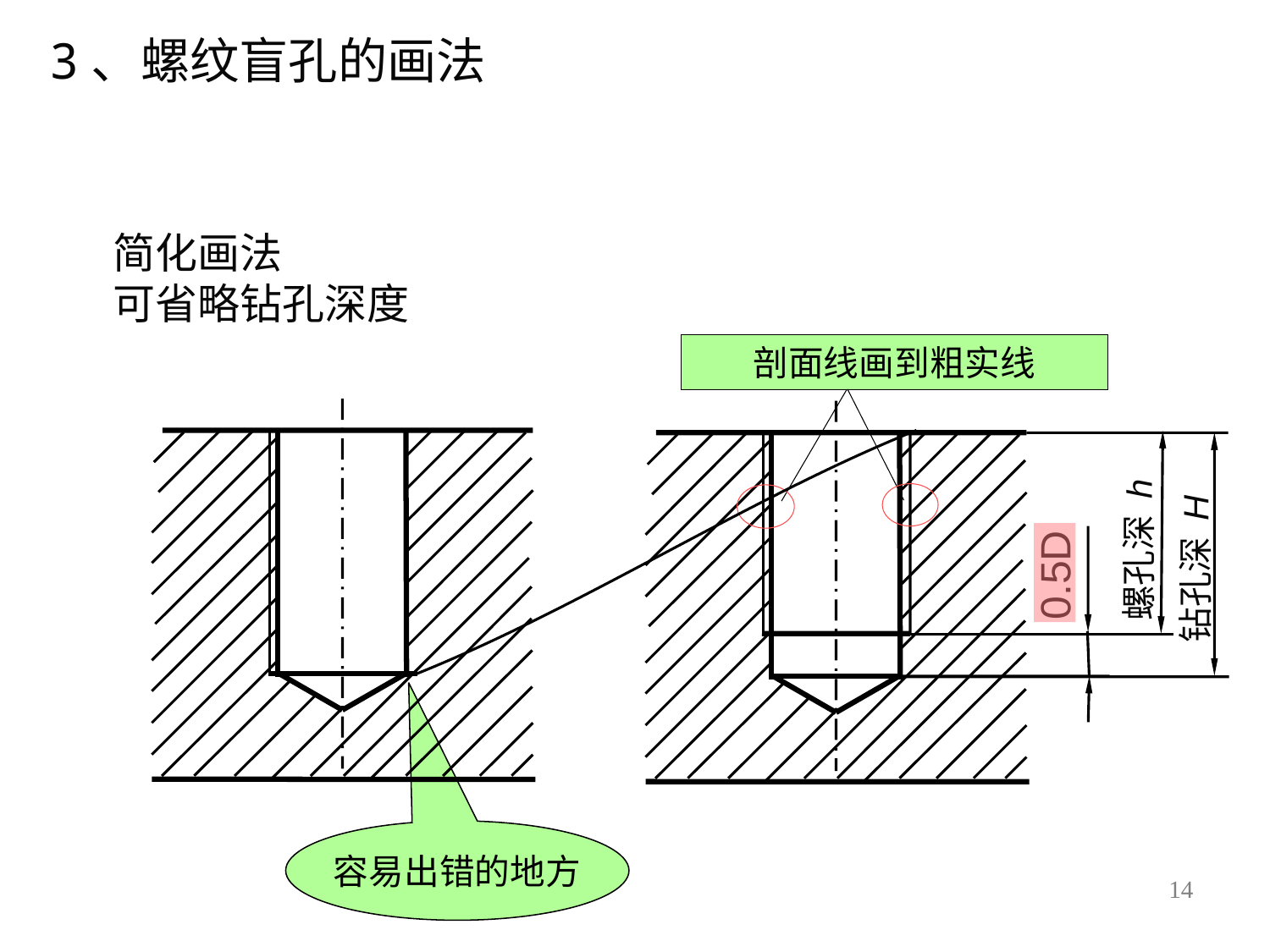

3、螺纹盲孔的画法
简化画法
可省略钻孔深度
剖面线画到粗实线

钻孔深 H

螺孔深 h

0.5D

容易出错的地方
14